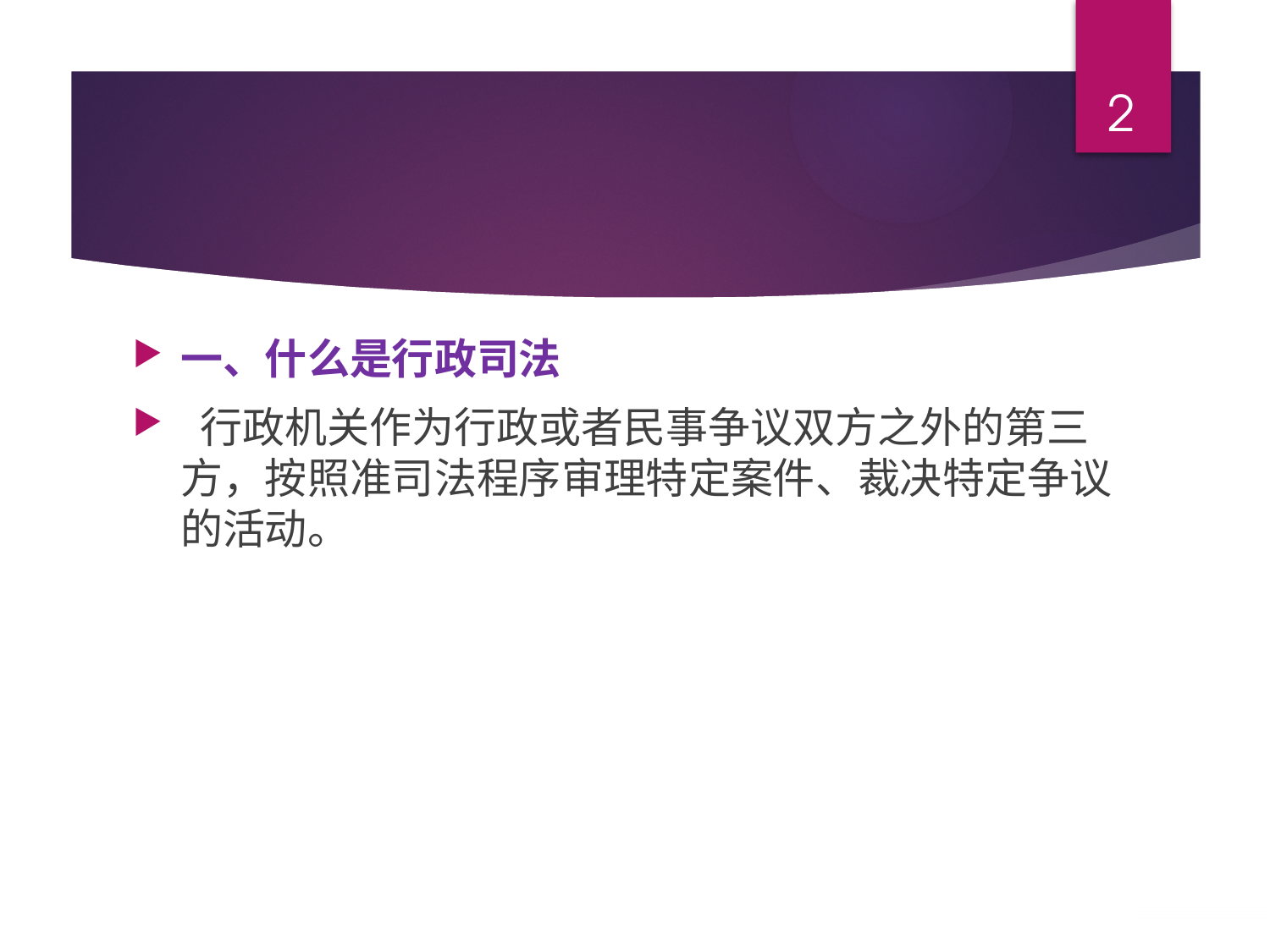

2
#
一、什么是行政司法
 行政机关作为行政或者民事争议双方之外的第三方，按照准司法程序审理特定案件、裁决特定争议的活动。